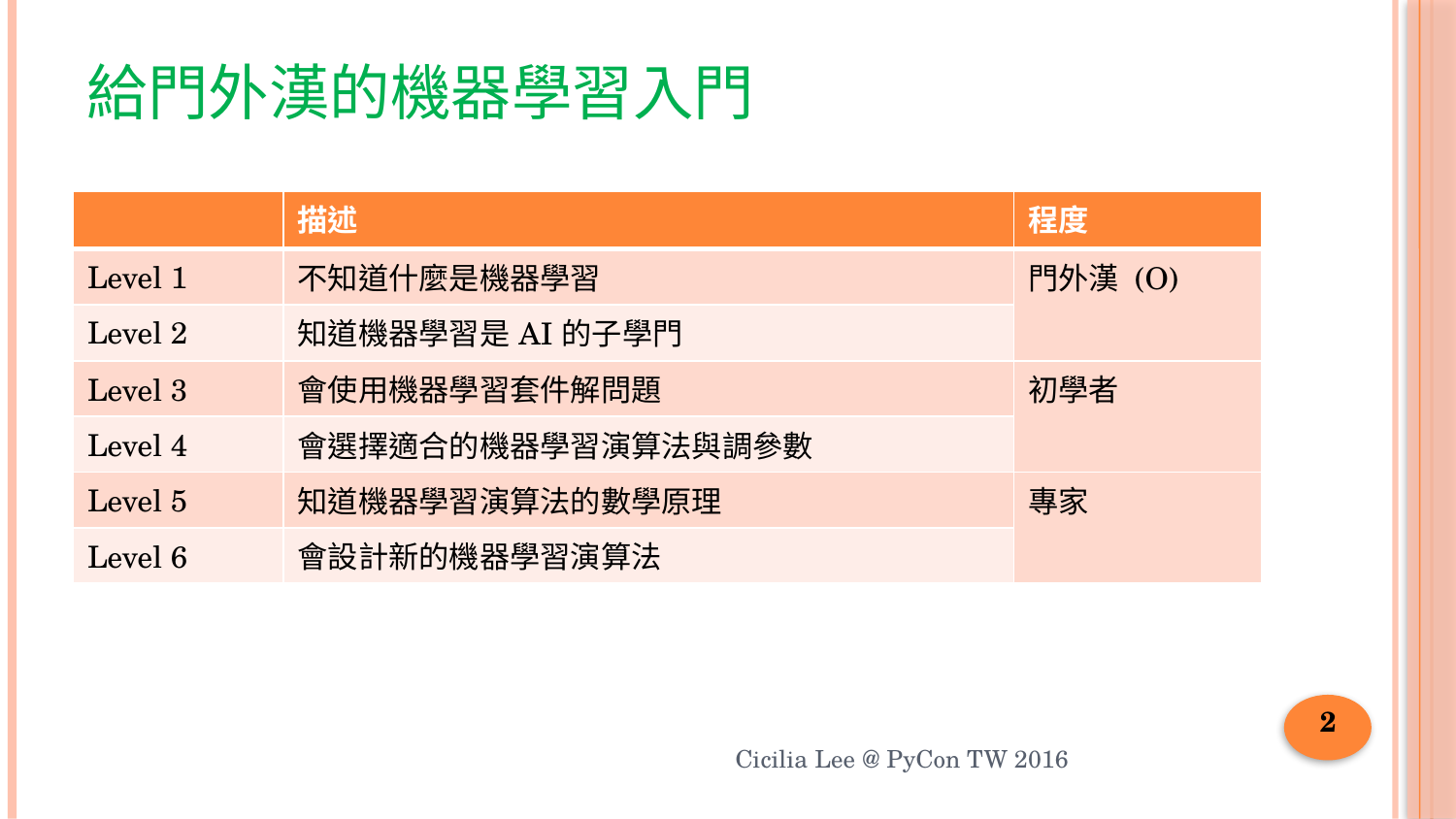

# 給門外漢的機器學習入門
|  | 描述 | 程度 |
| --- | --- | --- |
| Level 1 | 不知道什麼是機器學習 | 門外漢 (O) |
| Level 2 | 知道機器學習是AI的子學門 |  |
| Level 3 | 會使用機器學習套件解問題 | 初學者 |
| Level 4 | 會選擇適合的機器學習演算法與調參數 |  |
| Level 5 | 知道機器學習演算法的數學原理 | 專家 |
| Level 6 | 會設計新的機器學習演算法 |  |
2
Cicilia Lee @ PyCon TW 2016